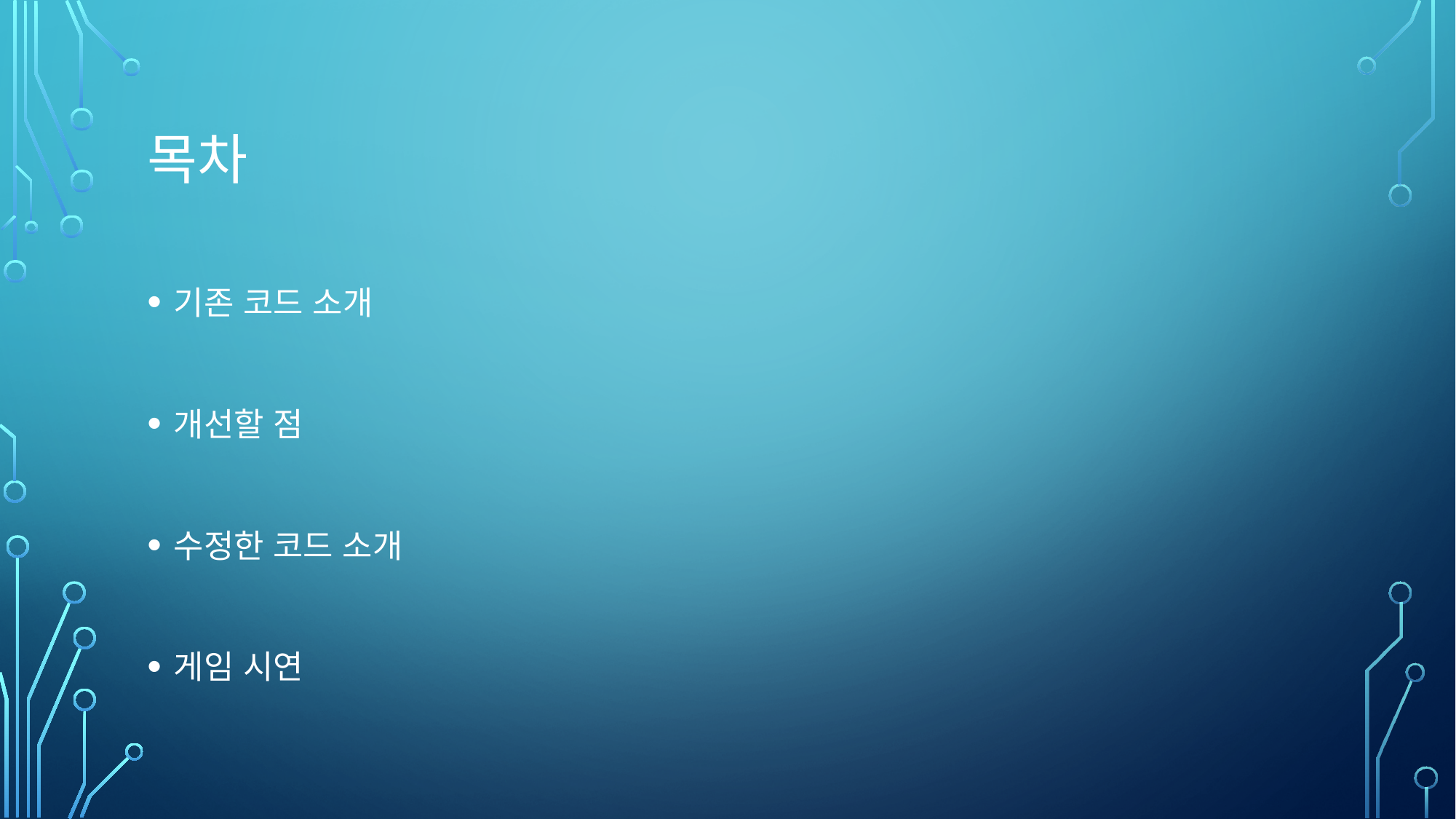

# 목차
기존 코드 소개

개선할 점

수정한 코드 소개

게임 시연